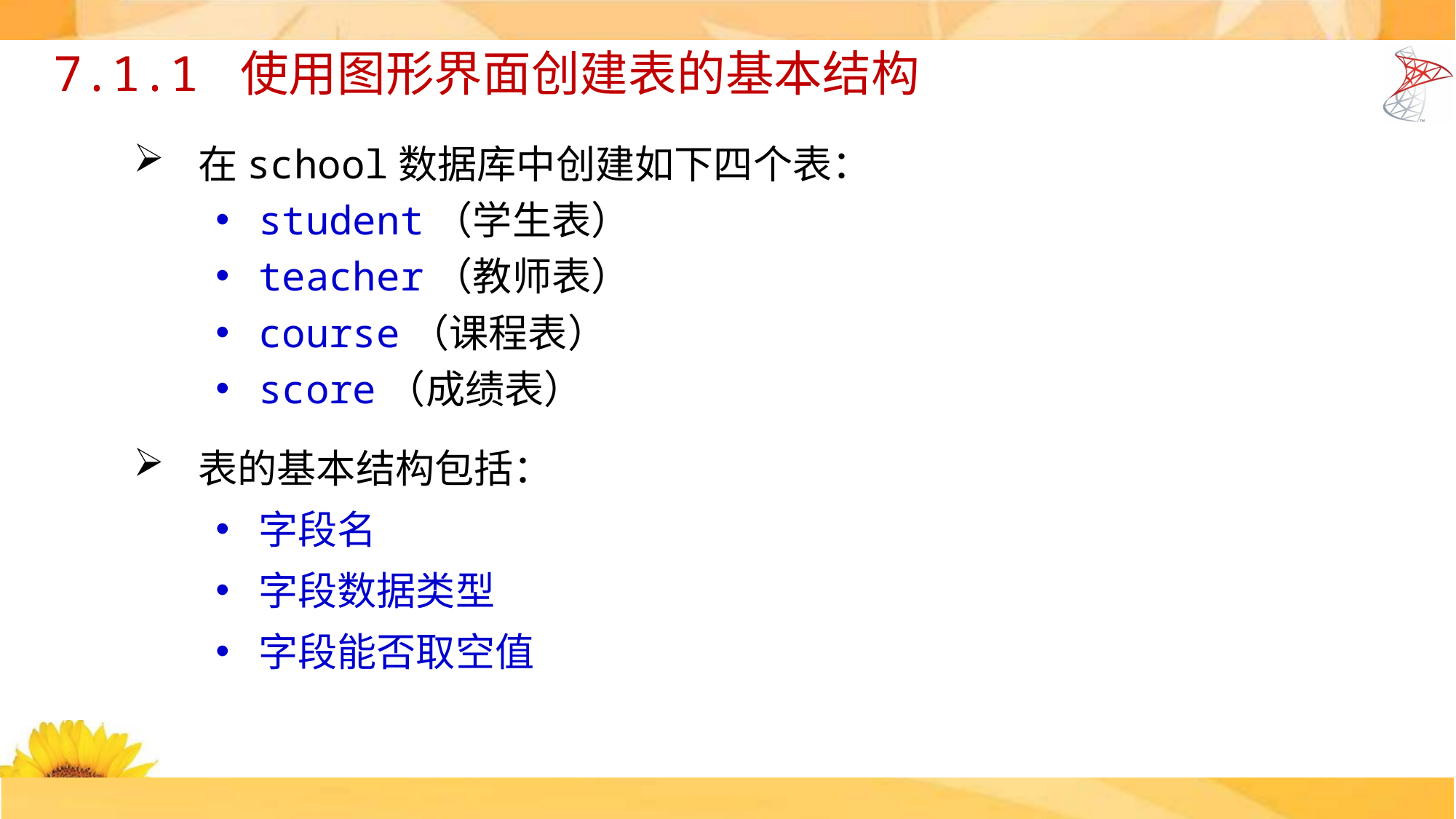

# 7.1.1 使用图形界面创建表的基本结构
在school数据库中创建如下四个表：
student（学生表）
teacher（教师表）
course（课程表）
score（成绩表）
表的基本结构包括：
字段名
字段数据类型
字段能否取空值